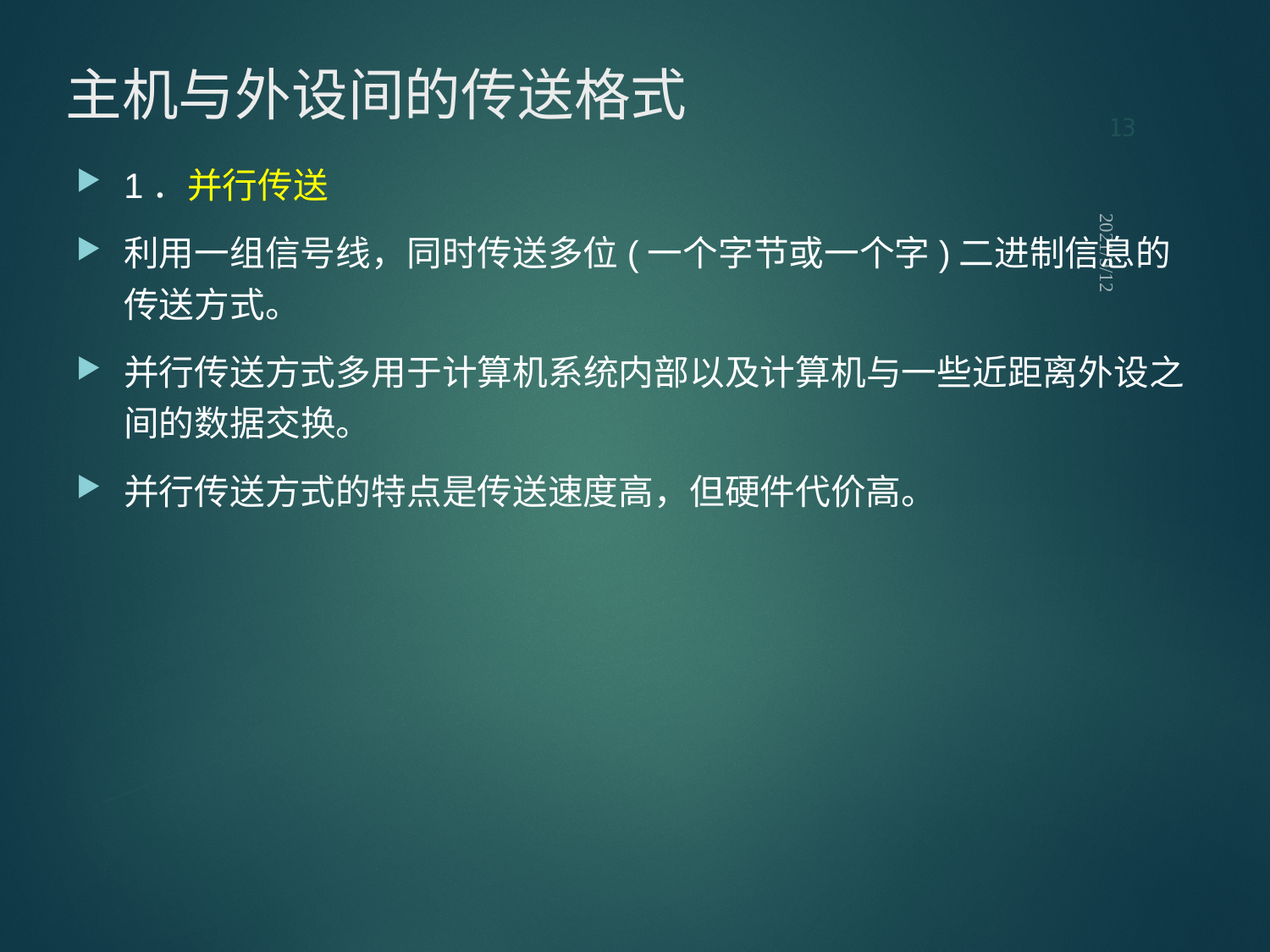

13
# 主机与外设间的传送格式
1．并行传送
利用一组信号线，同时传送多位(一个字节或一个字)二进制信息的传送方式。
并行传送方式多用于计算机系统内部以及计算机与一些近距离外设之间的数据交换。
并行传送方式的特点是传送速度高，但硬件代价高。
2021/9/12